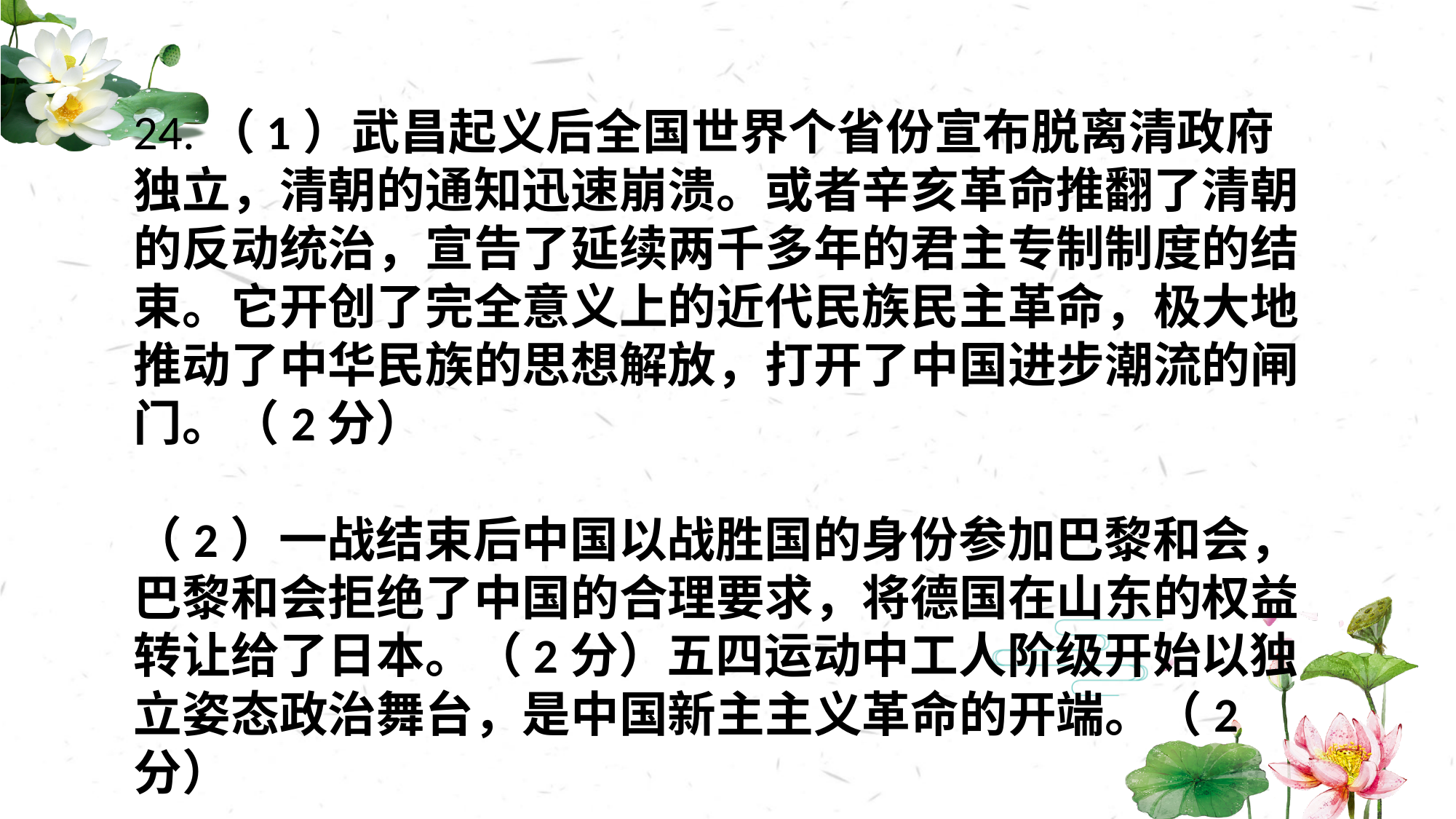

24.（1）武昌起义后全国世界个省份宣布脱离清政府独立，清朝的通知迅速崩溃。或者辛亥革命推翻了清朝的反动统治，宣告了延续两千多年的君主专制制度的结束。它开创了完全意义上的近代民族民主革命，极大地推动了中华民族的思想解放，打开了中国进步潮流的闸门。（2分）

（2）一战结束后中国以战胜国的身份参加巴黎和会，巴黎和会拒绝了中国的合理要求，将德国在山东的权益转让给了日本。（2分）五四运动中工人阶级开始以独立姿态政治舞台，是中国新主主义革命的开端。（2分）